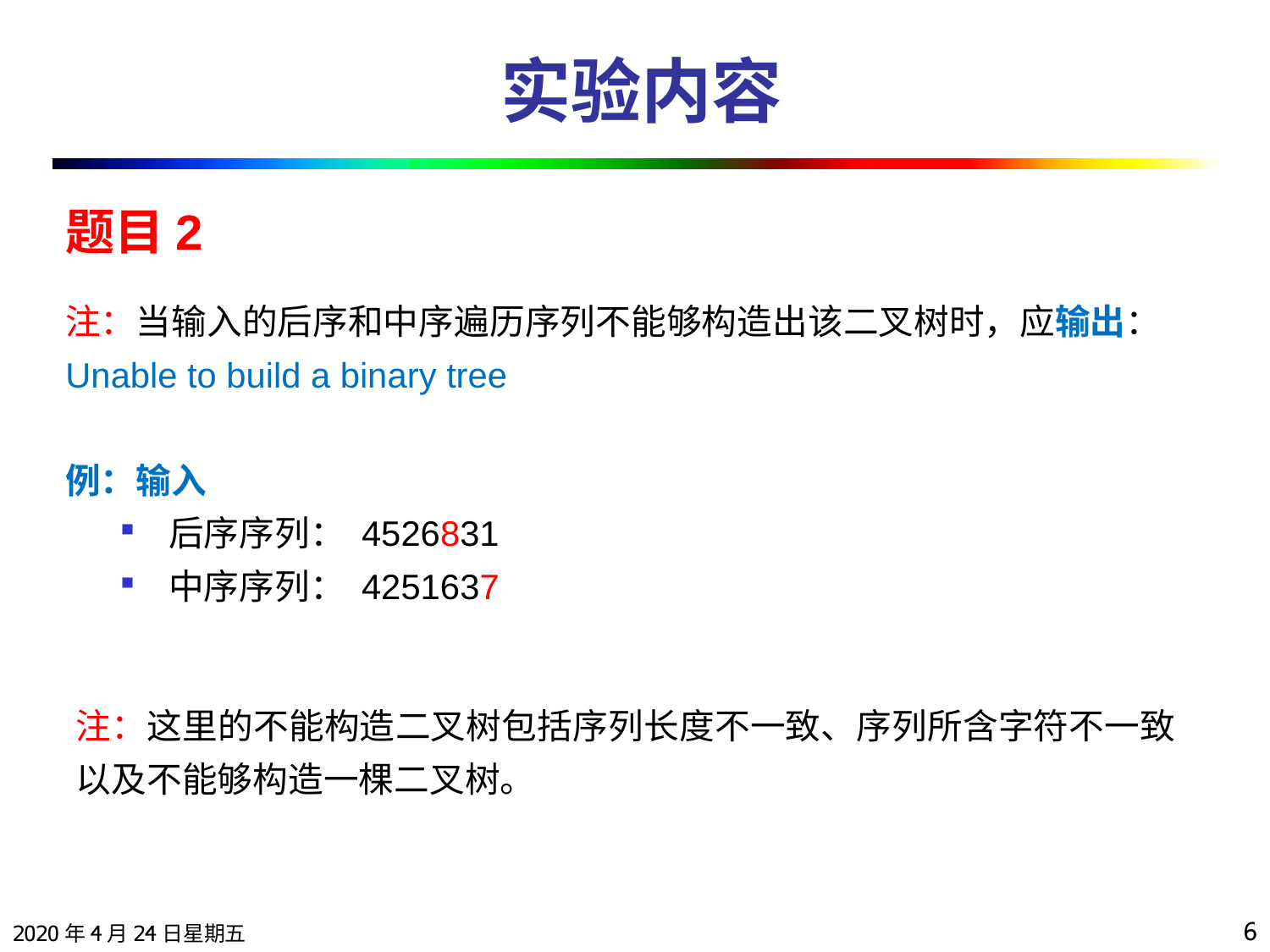

# 实验内容
题目2

注：当输入的后序和中序遍历序列不能够构造出该二叉树时，应输出：
Unable to build a binary tree

例：输入
后序序列： 4526831
中序序列： 4251637

注：这里的不能构造二叉树包括序列长度不一致、序列所含字符不一致以及不能够构造一棵二叉树。
2020年4月24日星期五
6